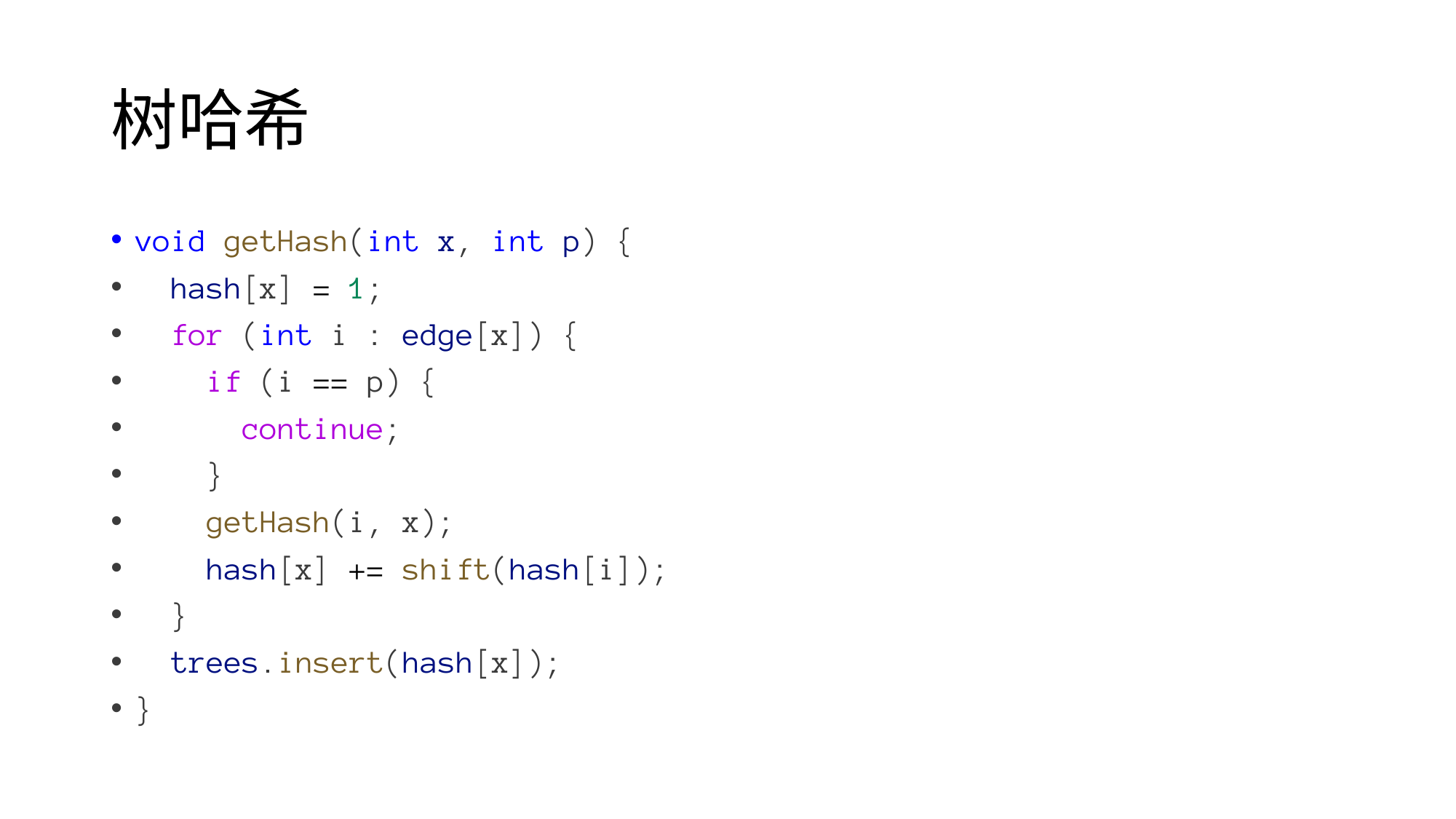

# 树哈希
void getHash(int x, int p) {
  hash[x] = 1;
  for (int i : edge[x]) {
    if (i == p) {
      continue;
    }
    getHash(i, x);
    hash[x] += shift(hash[i]);
  }
  trees.insert(hash[x]);
}